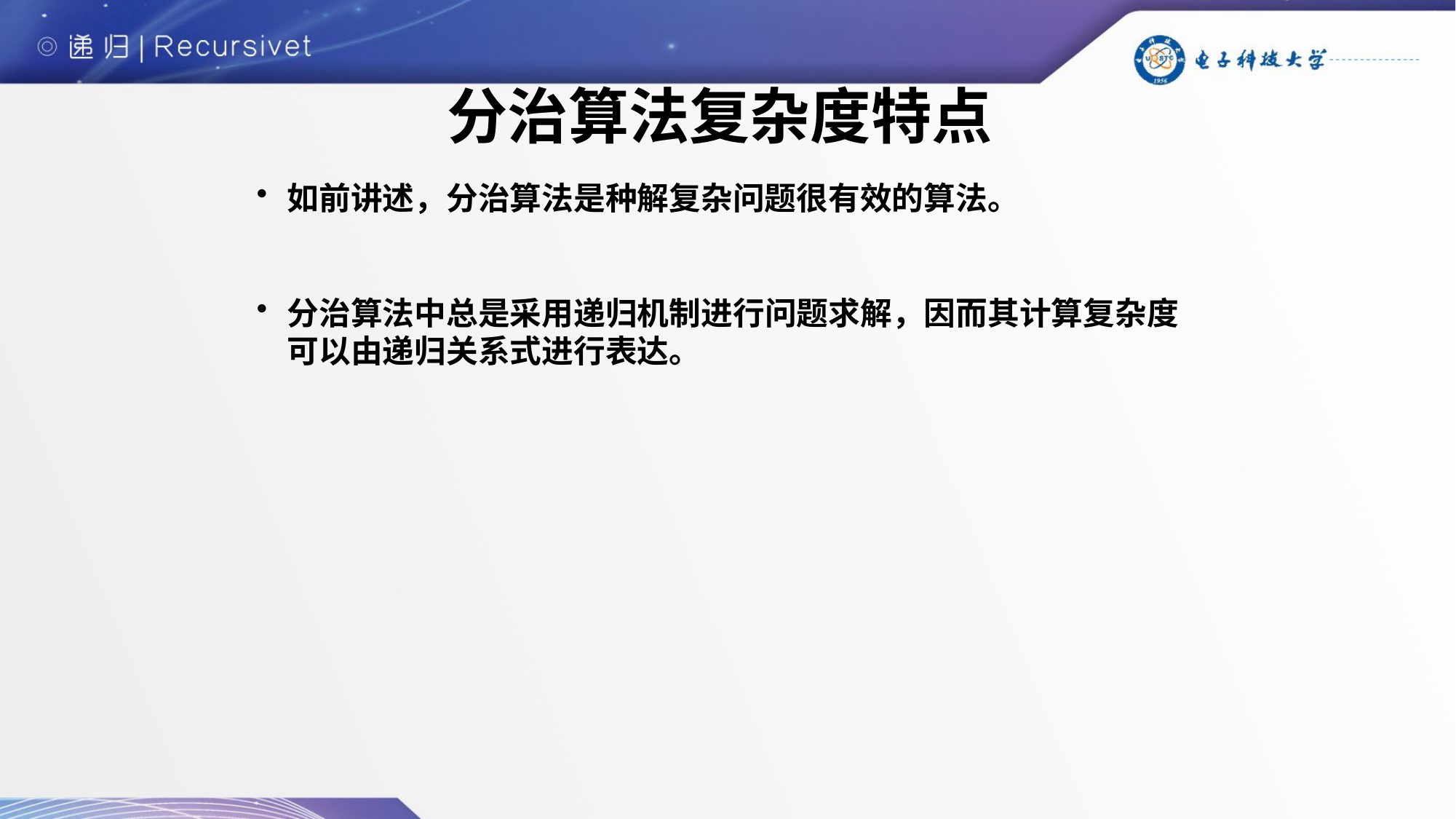

分治算法复杂度特点
如前讲述，分治算法是种解复杂问题很有效的算法。

分治算法中总是采用递归机制进行问题求解，因而其计算复杂度可以由递归关系式进行表达。